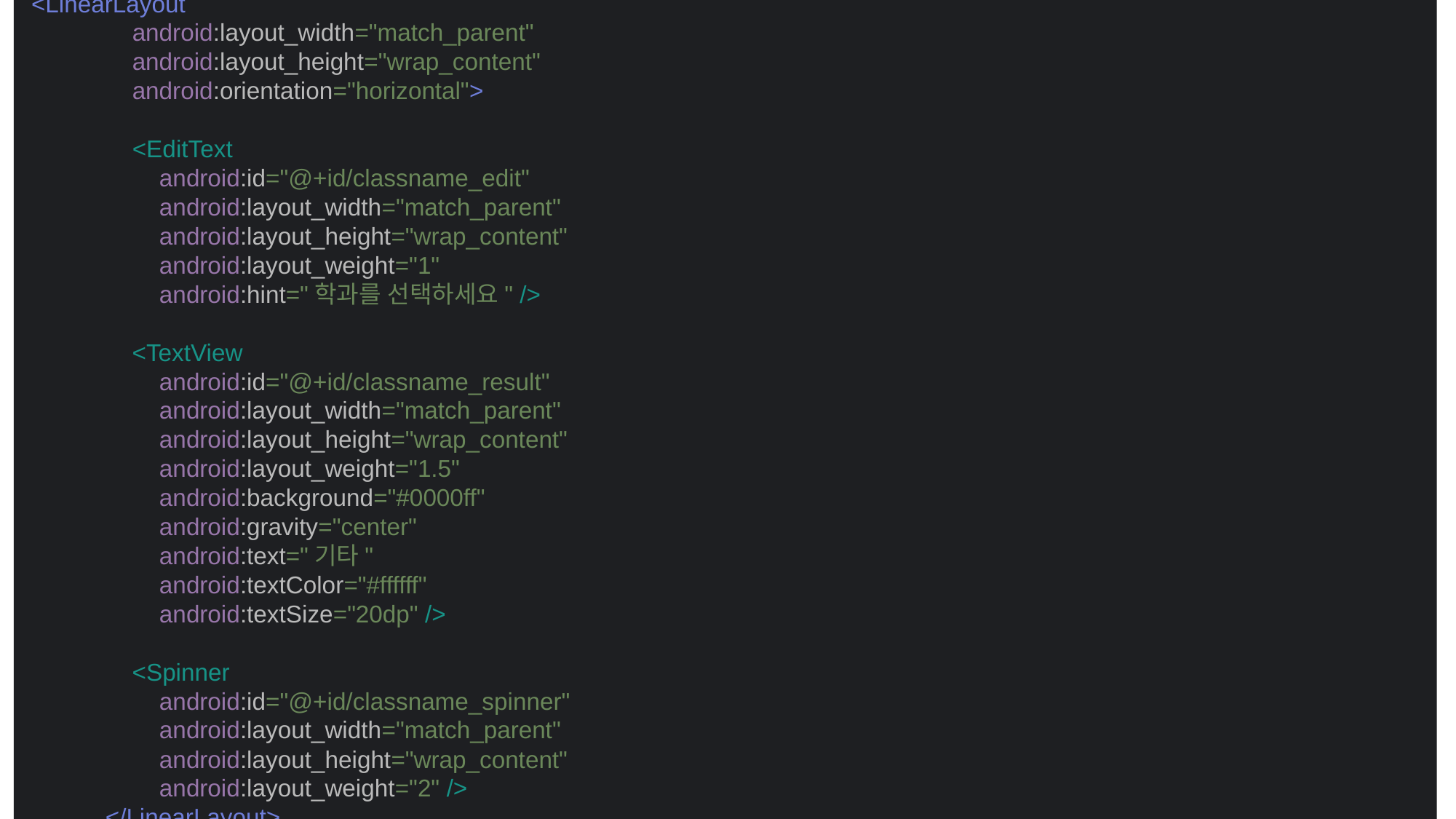

<LinearLayout
                android:layout_width="match_parent"
                android:layout_height="wrap_content"
                android:orientation="horizontal">
                <EditText
                    android:id="@+id/classname_edit"
                    android:layout_width="match_parent"
                    android:layout_height="wrap_content"
                    android:layout_weight="1"
                    android:hint="학과를 선택하세요" />
                <TextView
                    android:id="@+id/classname_result"
                    android:layout_width="match_parent"
                    android:layout_height="wrap_content"
                    android:layout_weight="1.5"
                    android:background="#0000ff"
                    android:gravity="center"
                    android:text="기타"
                    android:textColor="#ffffff"
                    android:textSize="20dp" />
                <Spinner
                    android:id="@+id/classname_spinner"
                    android:layout_width="match_parent"
                    android:layout_height="wrap_content"
                    android:layout_weight="2" />
            </LinearLayout>